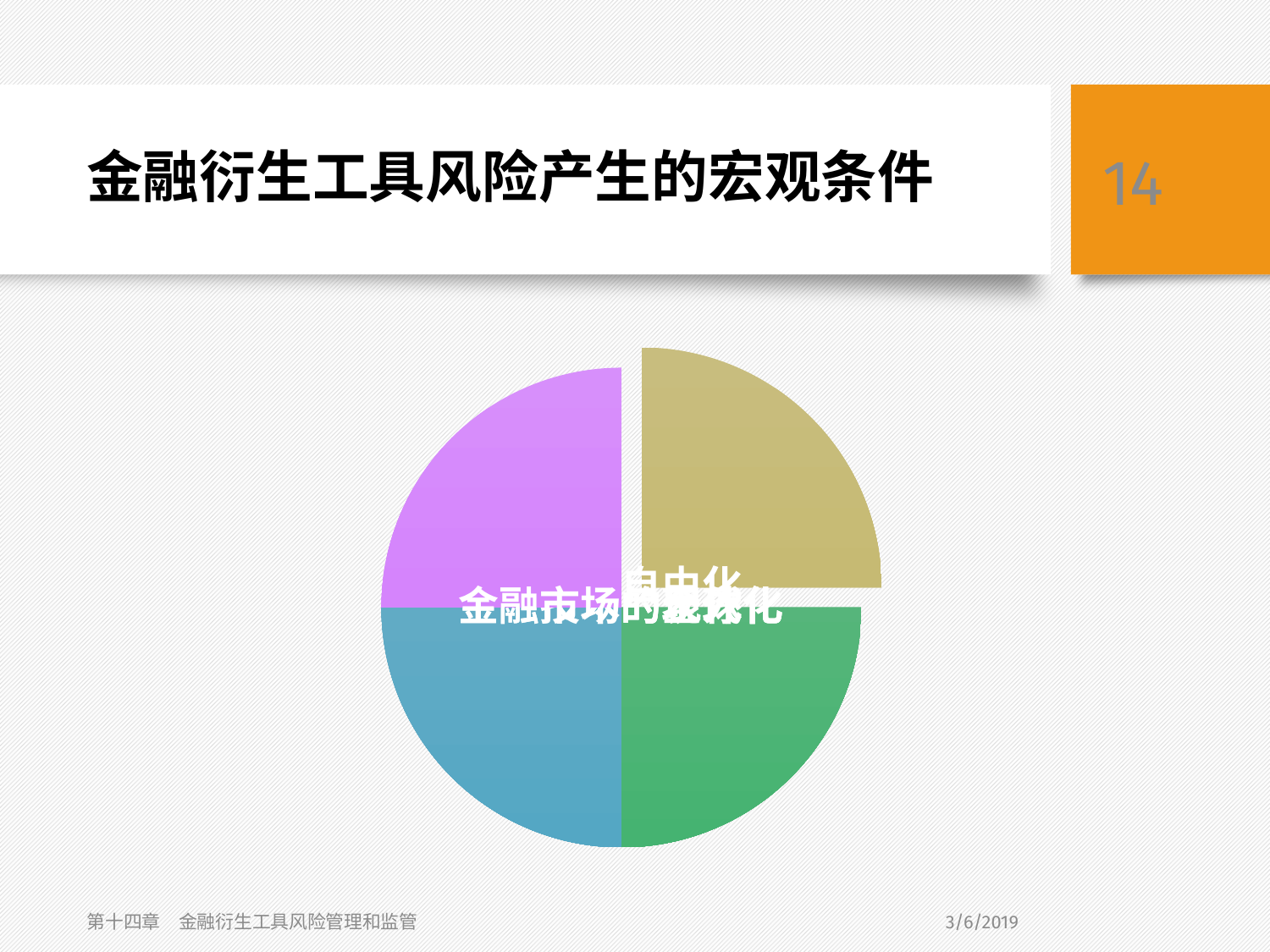

# 金融衍生工具风险产生的宏观条件
14
金融自由化
银行业务的表外化
金融技术的现代化
金融市场的全球化
3/6/2019
第十四章　金融衍生工具风险管理和监管